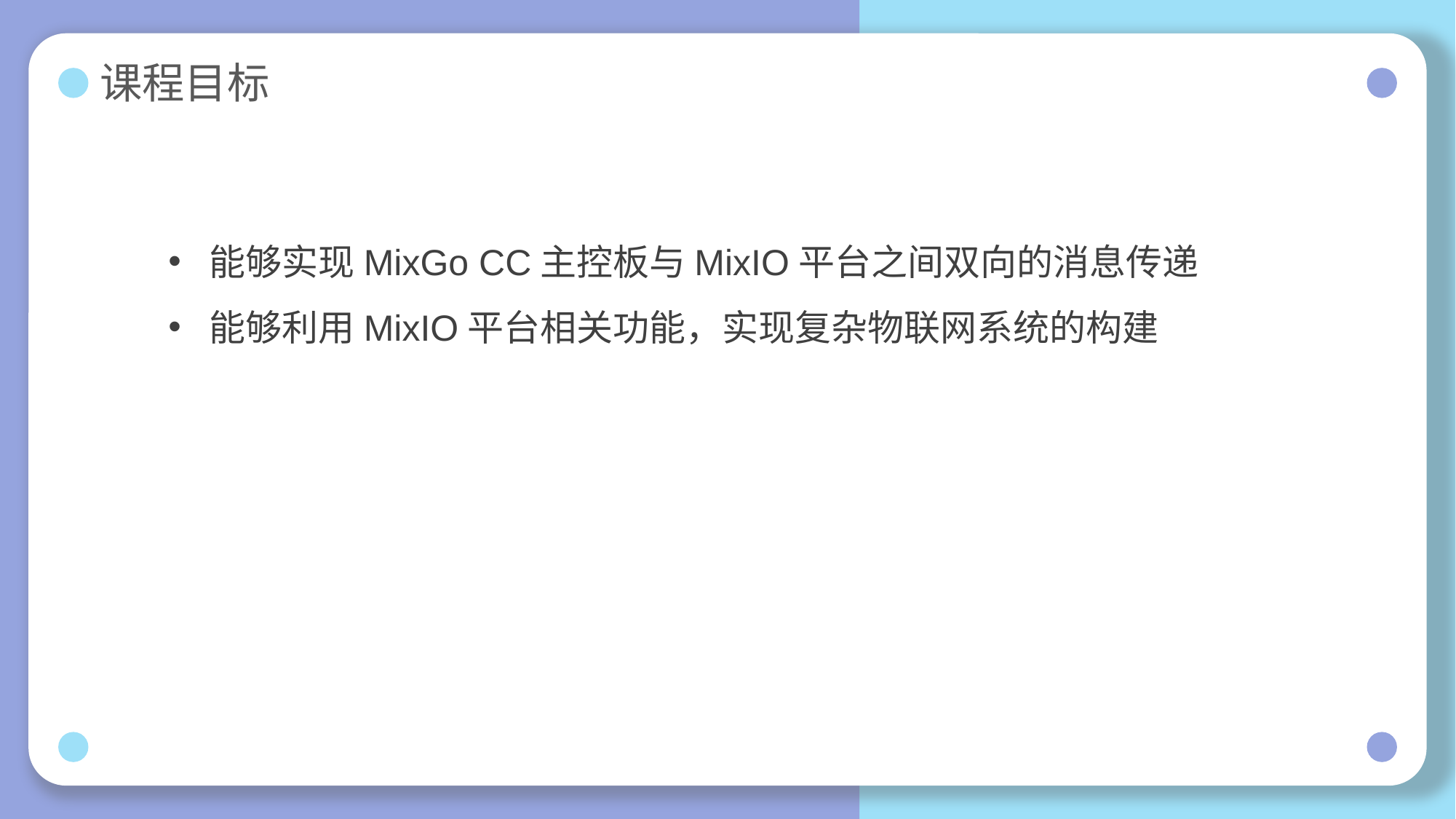

# 课程目标
能够实现MixGo CC主控板与MixIO平台之间双向的消息传递
能够利用MixIO平台相关功能，实现复杂物联网系统的构建